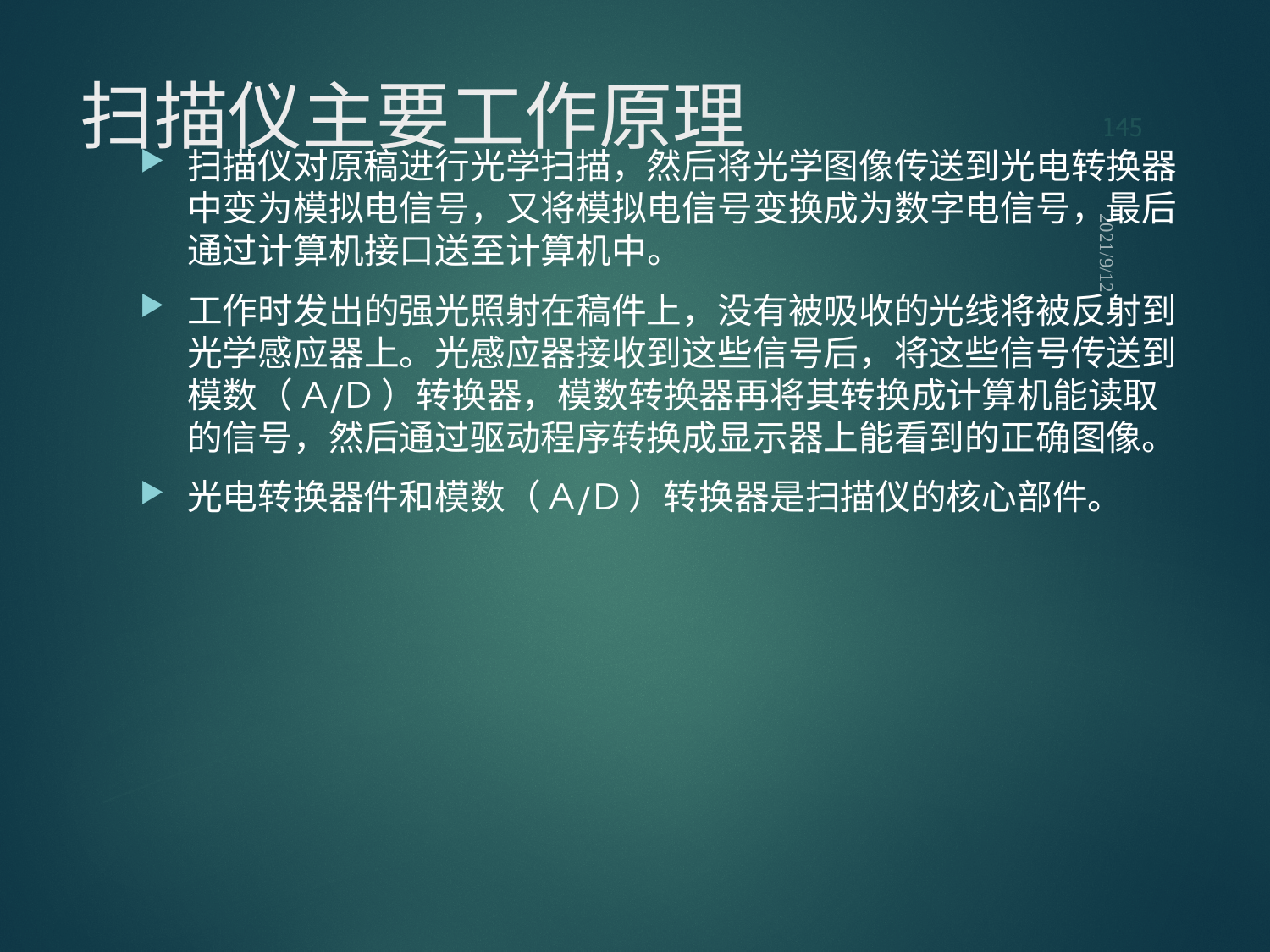

145
# 扫描仪主要工作原理
扫描仪对原稿进行光学扫描，然后将光学图像传送到光电转换器中变为模拟电信号，又将模拟电信号变换成为数字电信号，最后通过计算机接口送至计算机中。
工作时发出的强光照射在稿件上，没有被吸收的光线将被反射到光学感应器上。光感应器接收到这些信号后，将这些信号传送到模数（A/D）转换器，模数转换器再将其转换成计算机能读取的信号，然后通过驱动程序转换成显示器上能看到的正确图像。
光电转换器件和模数（A/D）转换器是扫描仪的核心部件。

2021/9/12